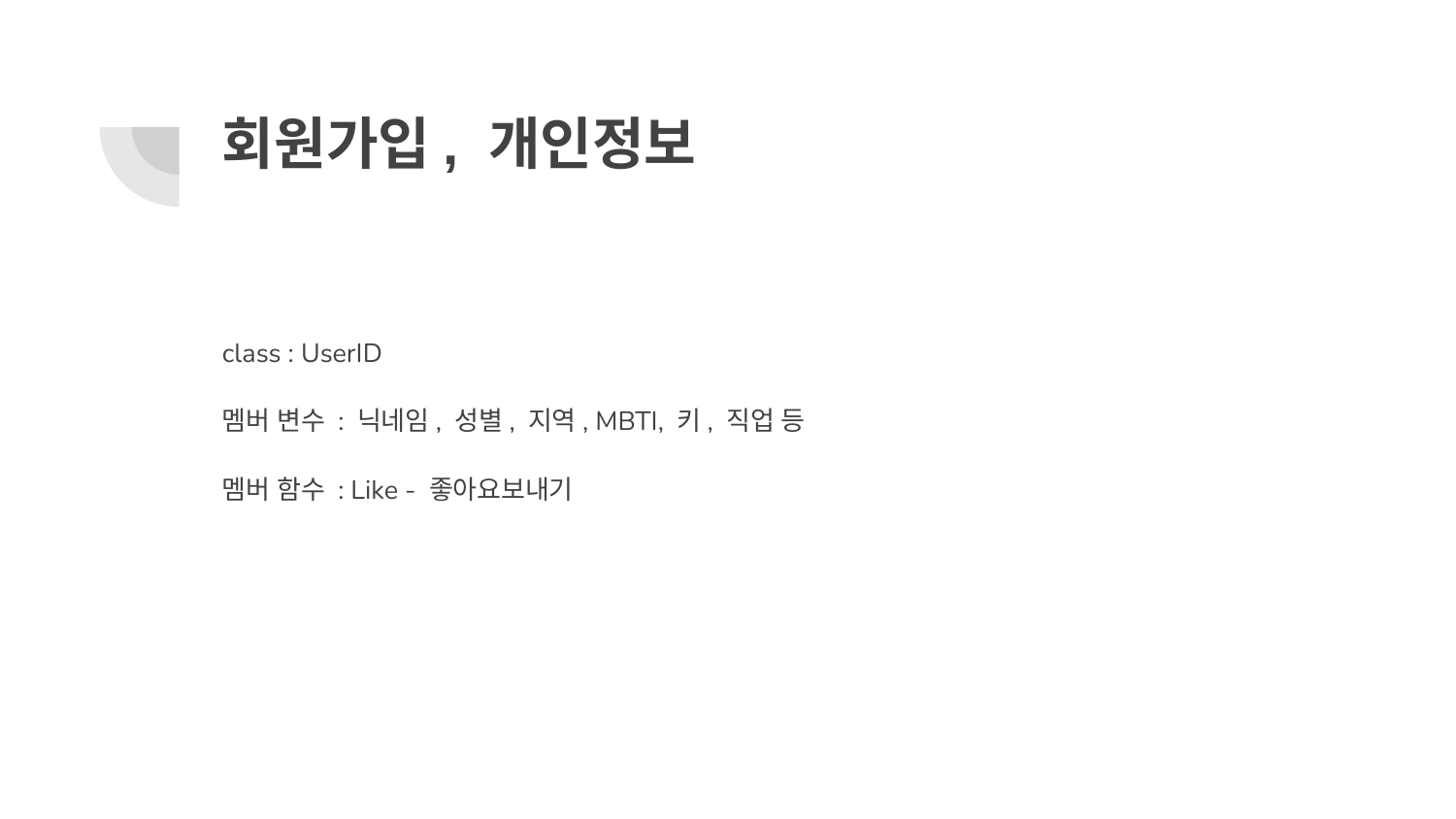

# 회원가입, 개인정보
class : UserID
멤버 변수 : 닉네임, 성별, 지역, MBTI, 키, 직업 등
멤버 함수 : Like - 좋아요보내기